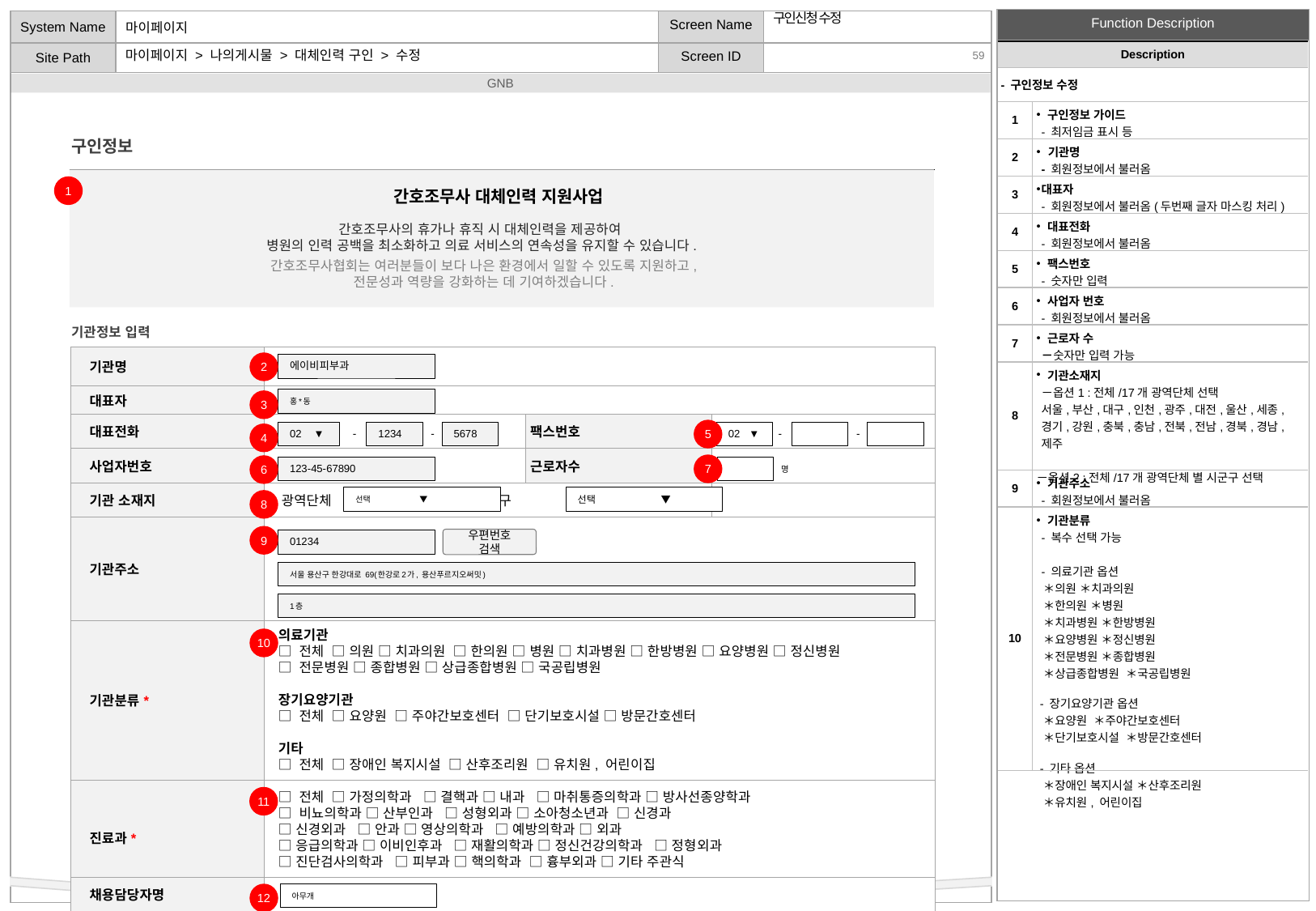

구인신청 수정
| Description |  |
| --- | --- |
| 11 | 진료과 ＊ 전체석택 ＊ 가정의학과 ＊ 결핵과 ＊ 내과 ＊ 마취통증의학과 ＊ 방사선종양학과 ＊ 비뇨의학과 ＊ 산부인과 ＊ 성형외과 ＊ 소아청소년과 ＊ 신경과 ＊ 신경외과 ＊ 안과 ＊ 영상의학과 ＊ 예방의학과 ＊ 외과 ＊ 응급의학과 ＊ 이비인후과 ＊ 재활의학과 ＊ 정신건강의학과 ＊ 정형외과 ＊ 진단검사의학과 ＊ 피부과 ＊ 핵의학과 ＊ 흉부외과 ＊ 기타 주관식 |
| 12 | 채용 담당자명 |
| 13 | 채용문의 전화 - 숫자만 입력 |
| Description |  |
| --- | --- |
| - 구인정보 수정 |  |
| 1 | 구인정보 가이드 - 최저임금 표시 등 |
| 2 | 기관명 - 회원정보에서 불러옴 |
| 3 | 대표자 - 회원정보에서 불러옴(두번째 글자 마스킹 처리) |
| 4 | 대표전화 - 회원정보에서 불러옴 |
| 5 | 팩스번호 - 숫자만 입력 |
| 6 | 사업자 번호 - 회원정보에서 불러옴 |
| 7 | 근로자 수 －숫자만 입력 가능 |
| 8 | 기관소재지 －옵션1 :전체/17개 광역단체 선택 서울,부산,대구,인천,광주,대전,울산,세종,경기,강원,충북,충남,전북,전남,경북,경남,제주 －옵션2 :전체/17개 광역단체 별 시군구 선택 |
| 9 | 기관주소 - 회원정보에서 불러옴 |
| 10 | 기관분류 - 복수 선택 가능 - 의료기관 옵션 ＊의원 ＊치과의원 ＊한의원 ＊병원 ＊치과병원 ＊한방병원 ＊요양병원 ＊정신병원 ＊전문병원 ＊종합병원 ＊상급종합병원 ＊국공립병원 - 장기요양기관 옵션 ＊요양원 ＊주야간보호센터 ＊단기보호시설 ＊방문간호센터 - 기타 옵션 ＊장애인 복지시설 ＊산후조리원 ＊유치원, 어린이집 |

# 마이페이지 > 나의게시물 > 대체인력 구인 > 수정
구인정보

1
간호조무사 대체인력 지원사업
간호조무사의 휴가나 휴직 시 대체인력을 제공하여
병원의 인력 공백을 최소화하고 의료 서비스의 연속성을 유지할 수 있습니다.
간호조무사협회는 여러분들이 보다 나은 환경에서 일할 수 있도록 지원하고,
전문성과 역량을 강화하는 데 기여하겠습니다.
기관정보 입력
| 기관명 |  |  |  |
| --- | --- | --- | --- |
| 대표자 |  |  |  |
| 대표전화 |  | 팩스번호 |  |
| 사업자번호 |  | 근로자수 |  |
| 기관 소재지 | 광역단체 시군구 |  |  |
| 기관주소 |  |  |  |
| 기관분류\* |  |  |  |
| 진료과\* |  |  |  |
2
에이비피부과
홍*동
3
5
-
-
-
-
02    ▼
1234
5678
02   ▼

4
7
6
명
123-45-67890

선택                       ▼
선택                      ▼
8
9
우편번호 검색
01234
서울 용산구 한강대로 69(한강로2가, 용산푸르지오써밋)
1층
의료기관
□ 전체  □ 의원 □ 치과의원  □ 한의원 □ 병원 □ 치과병원 □ 한방병원 □ 요양병원 □ 정신병원
□ 전문병원 □ 종합병원 □ 상급종합병원 □ 국공립병원
장기요양기관
□ 전체  □ 요양원  □ 주야간보호센터  □ 단기보호시설 □ 방문간호센터
기타
□ 전체  □ 장애인 복지시설  □ 산후조리원  □ 유치원, 어린이집
10
□ 전체  □ 가정의학과   □ 결핵과 □ 내과   □ 마취통증의학과 □ 방사선종양학과
□ 비뇨의학과 □ 산부인과   □ 성형외과 □ 소아청소년과  □ 신경과
□ 신경외과   □ 안과 □ 영상의학과   □ 예방의학과 □ 외과
□ 응급의학과 □ 이비인후과   □ 재활의학과 □ 정신건강의학과   □ 정형외과
□ 진단검사의학과   □ 피부과 □ 핵의학과  □ 흉부외과 □ 기타 주관식
11
| 채용담당자명 |  |
| --- | --- |
| 채용문의 전화 | 숫자만 입력, 개인 휴대폰번호는 입력하지 마세요. |
아무개
12

-
-
13